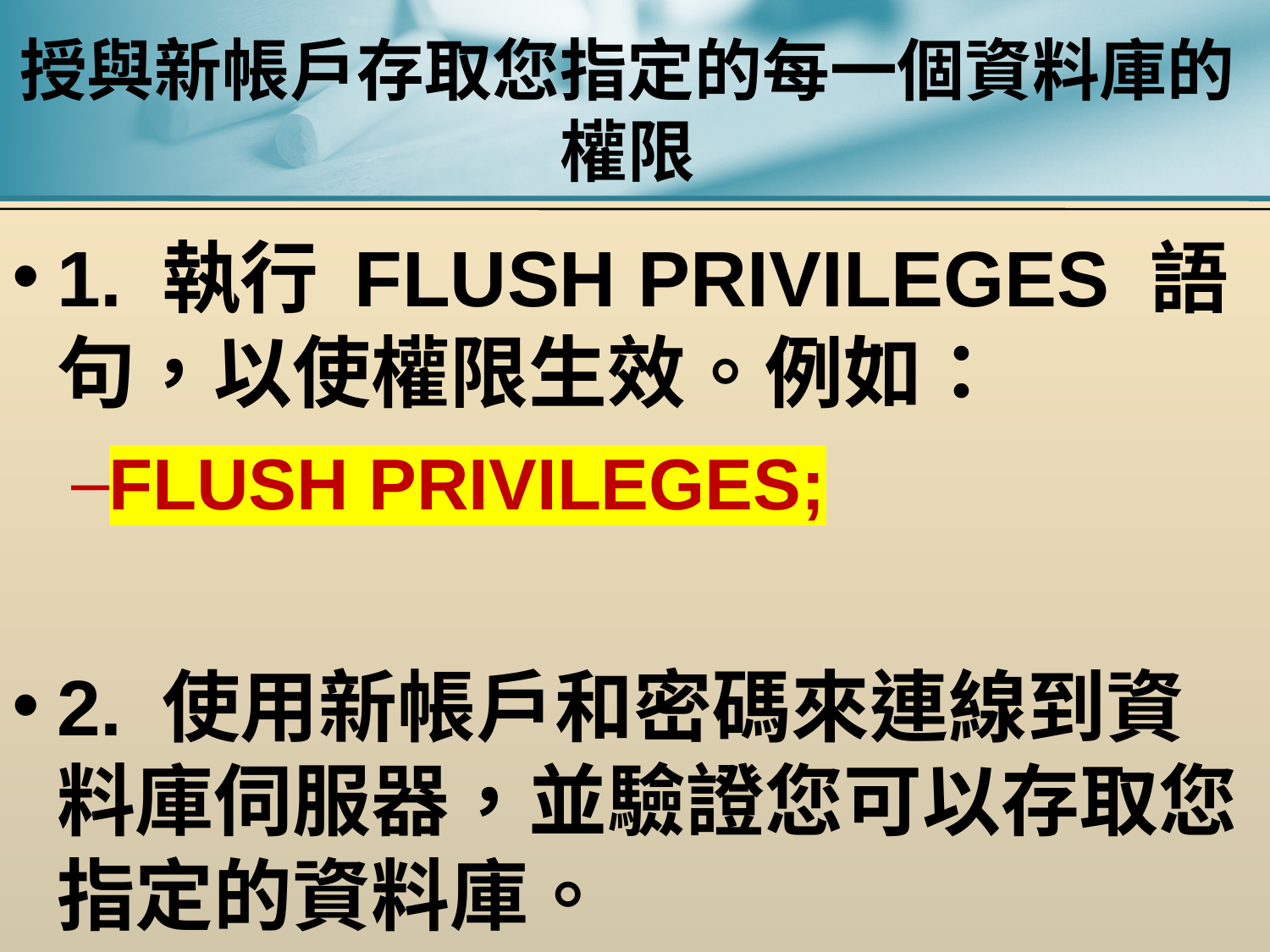

# 授與新帳戶存取您指定的每一個資料庫的權限
1. 執行 FLUSH PRIVILEGES 語句，以使權限生效。例如：
FLUSH PRIVILEGES;

2. 使用新帳戶和密碼來連線到資料庫伺服器，並驗證您可以存取您指定的資料庫。